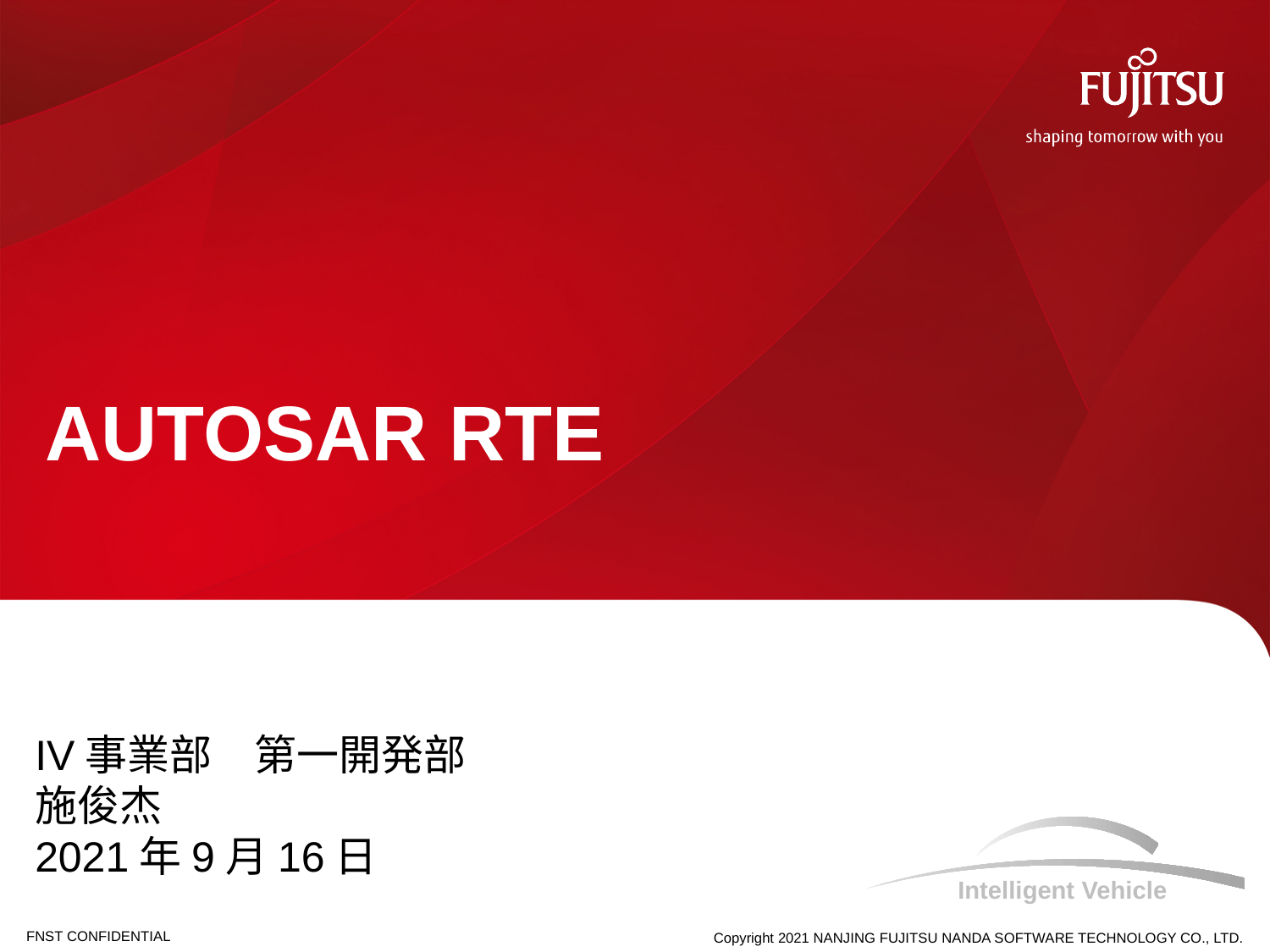

# AUTOSAR RTE
IV事業部　第一開発部
施俊杰
2021年9月16日
Copyright 2021 NANJING FUJITSU NANDA SOFTWARE TECHNOLOGY CO., LTD.